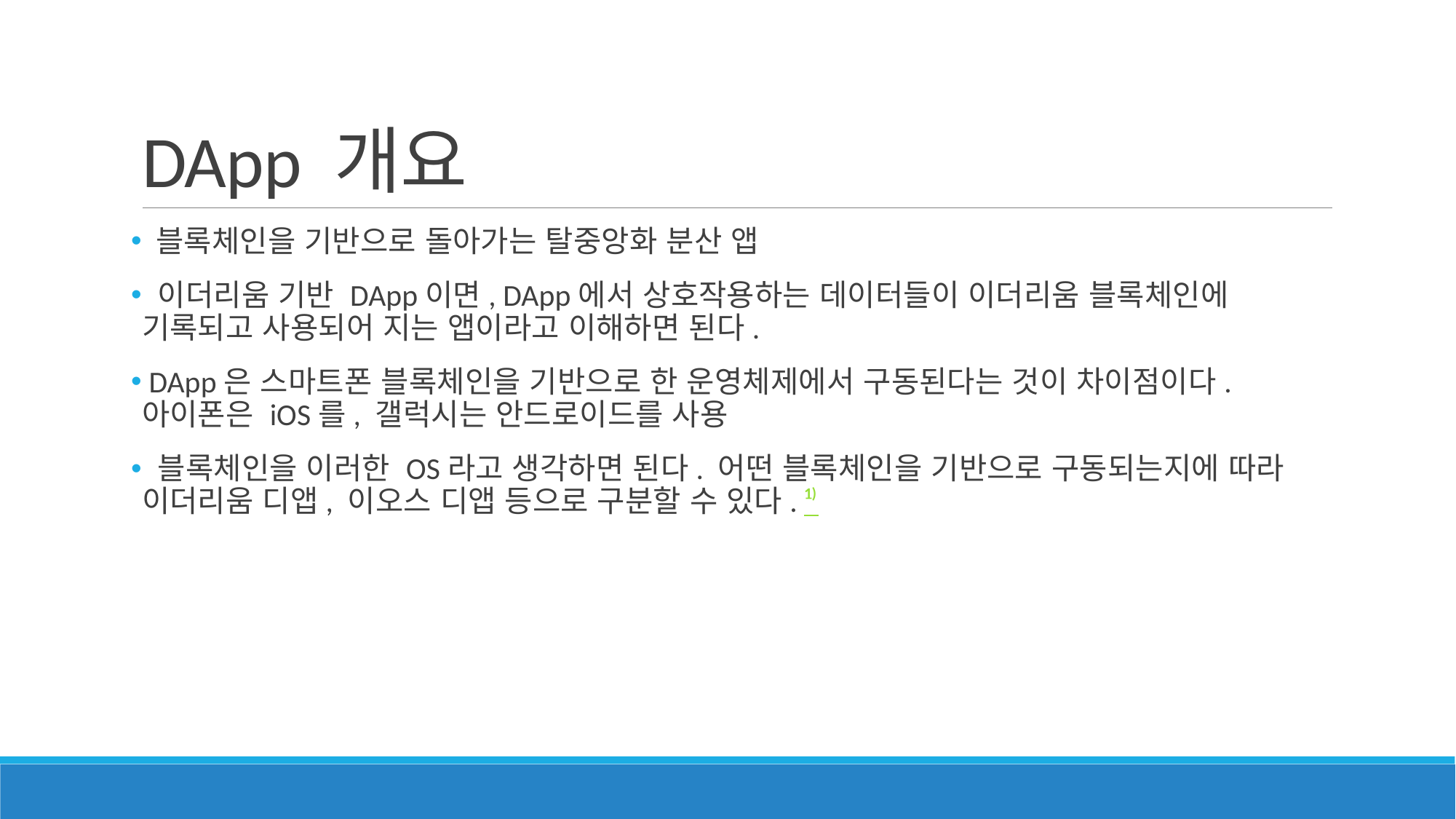

# DApp 개요
 블록체인을 기반으로 돌아가는 탈중앙화 분산 앱
 이더리움 기반 DApp이면, DApp에서 상호작용하는 데이터들이 이더리움 블록체인에 기록되고 사용되어 지는 앱이라고 이해하면 된다.
 DApp은 스마트폰 블록체인을 기반으로 한 운영체제에서 구동된다는 것이 차이점이다. 아이폰은 iOS를, 갤럭시는 안드로이드를 사용
 블록체인을 이러한 OS라고 생각하면 된다. 어떤 블록체인을 기반으로 구동되는지에 따라 이더리움 디앱, 이오스 디앱 등으로 구분할 수 있다. ¹⁾